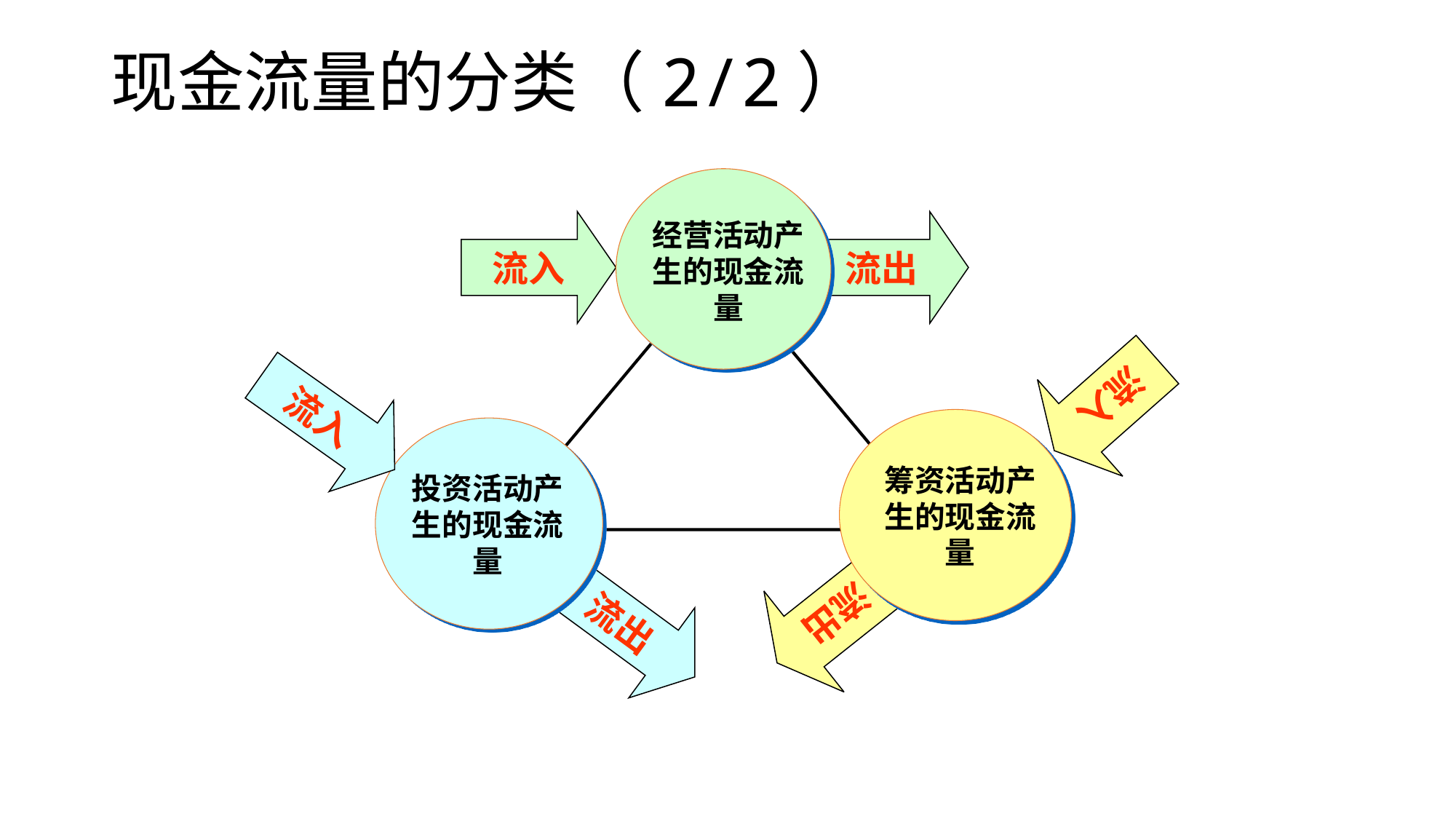

# 现金流量的分类（2/2）

流入
流出
经营活动产生的现金流量

流入
流入

筹资活动产生的现金流量
投资活动产生的现金流量
流出
流出
2023/3/30
18